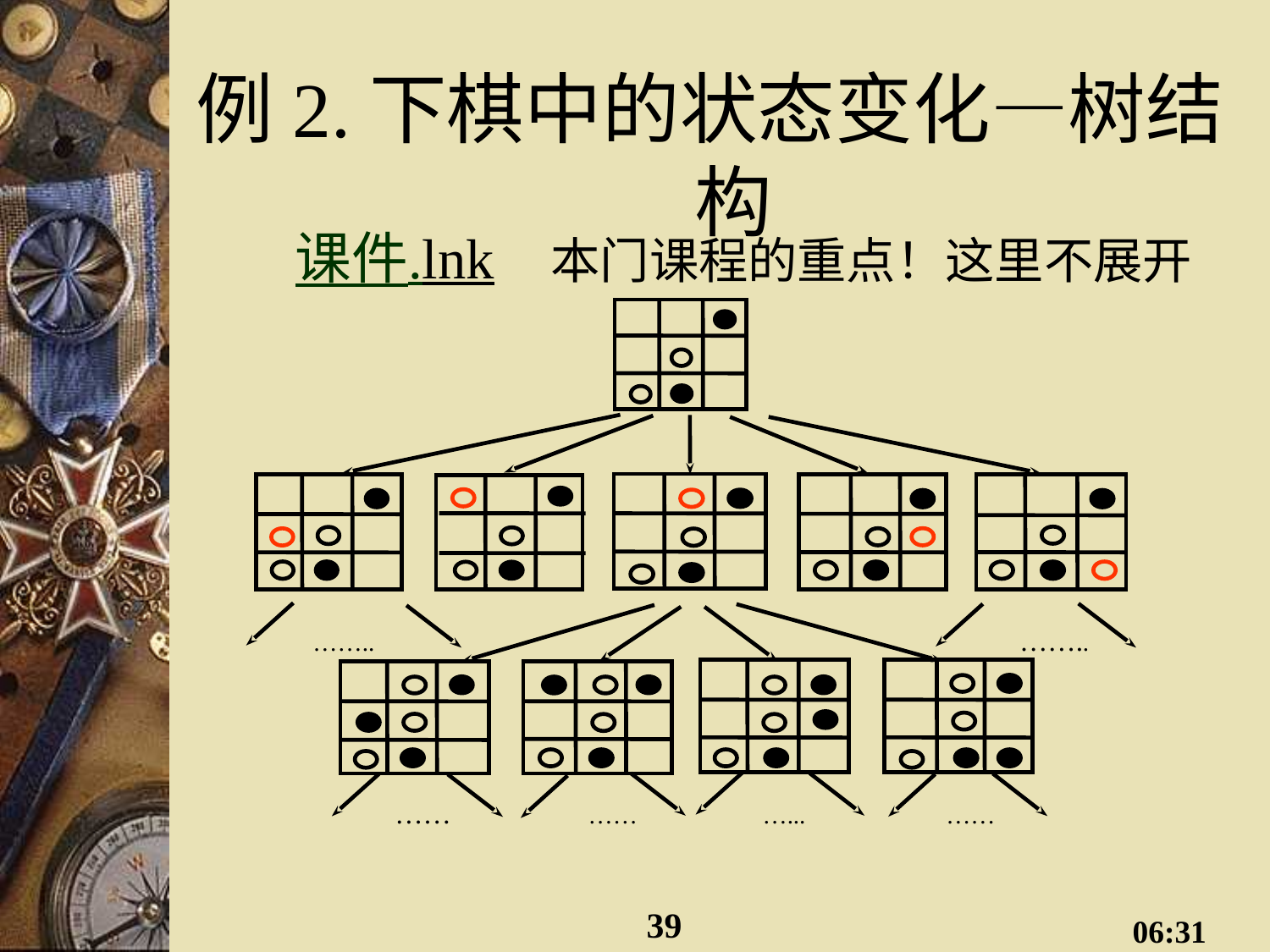

# 例2.下棋中的状态变化—树结构
课件.lnk   本门课程的重点！这里不展开

……..
……..

……
……
…...
……